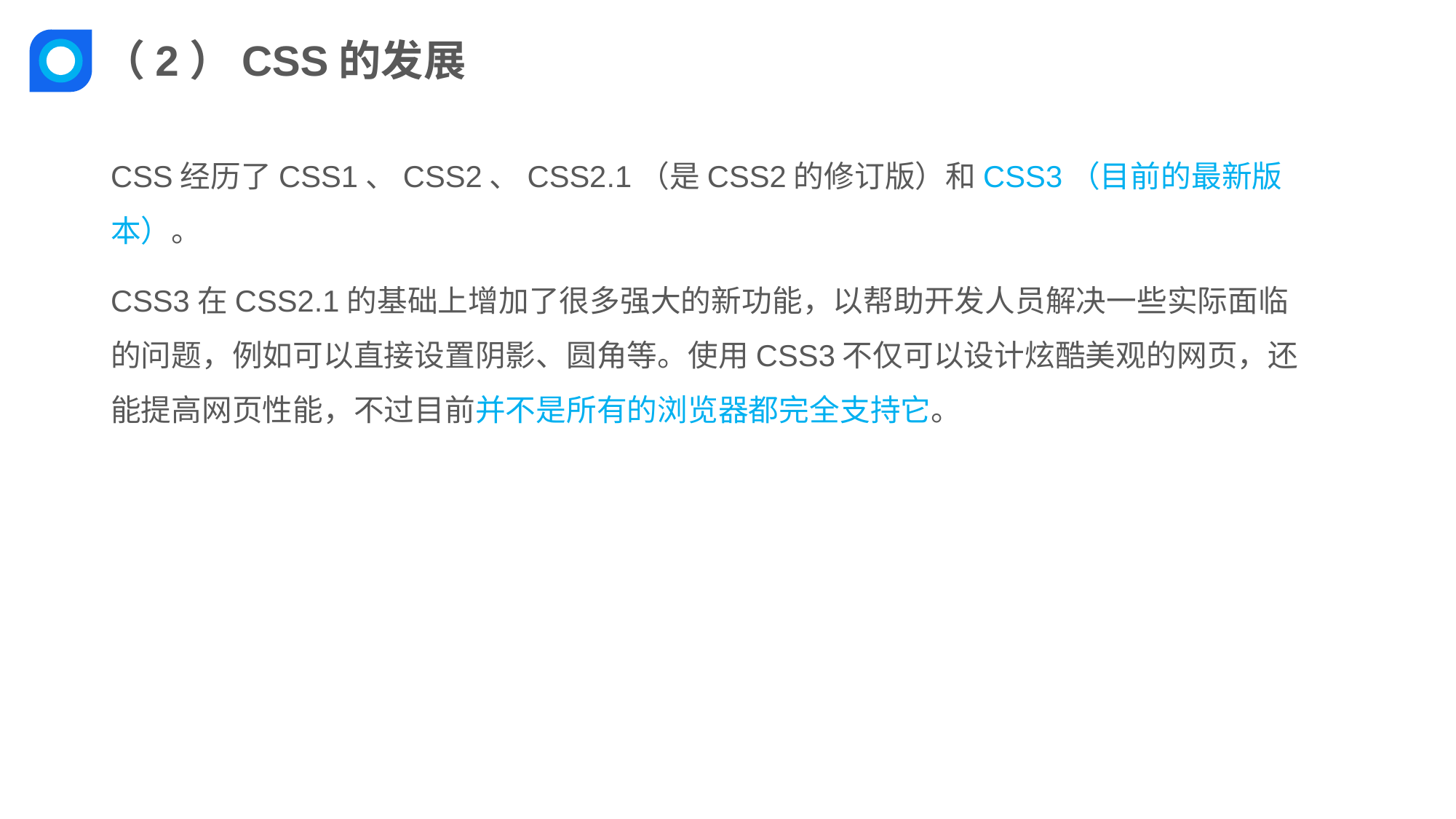

（2）CSS的发展

CSS经历了CSS1、CSS2、CSS2.1（是CSS2的修订版）和CSS3（目前的最新版本）。
CSS3在CSS2.1的基础上增加了很多强大的新功能，以帮助开发人员解决一些实际面临的问题，例如可以直接设置阴影、圆角等。使用CSS3不仅可以设计炫酷美观的网页，还能提高网页性能，不过目前并不是所有的浏览器都完全支持它。